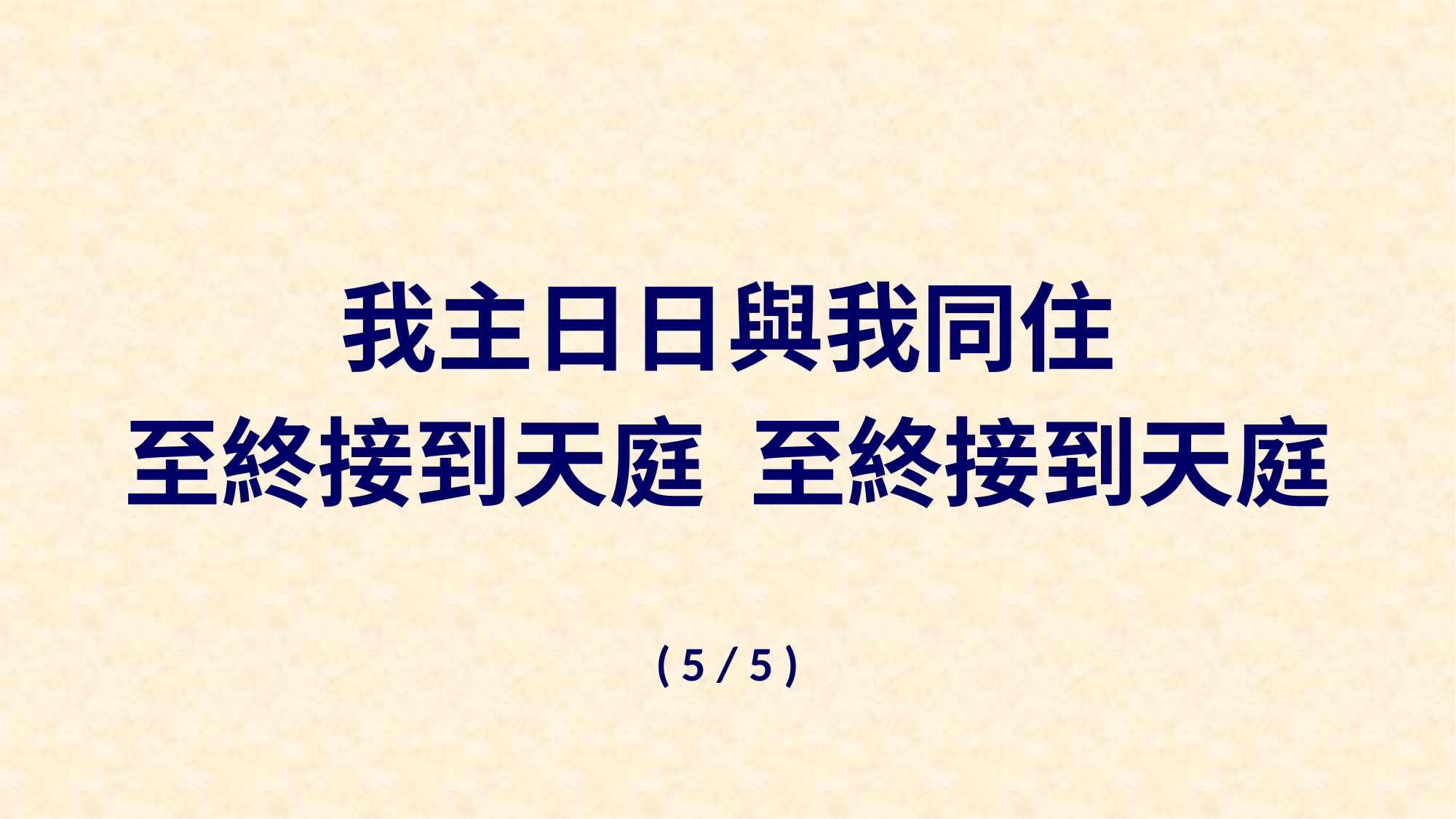

我主日日與我同住
至終接到天庭  至終接到天庭
( 5 / 5 )